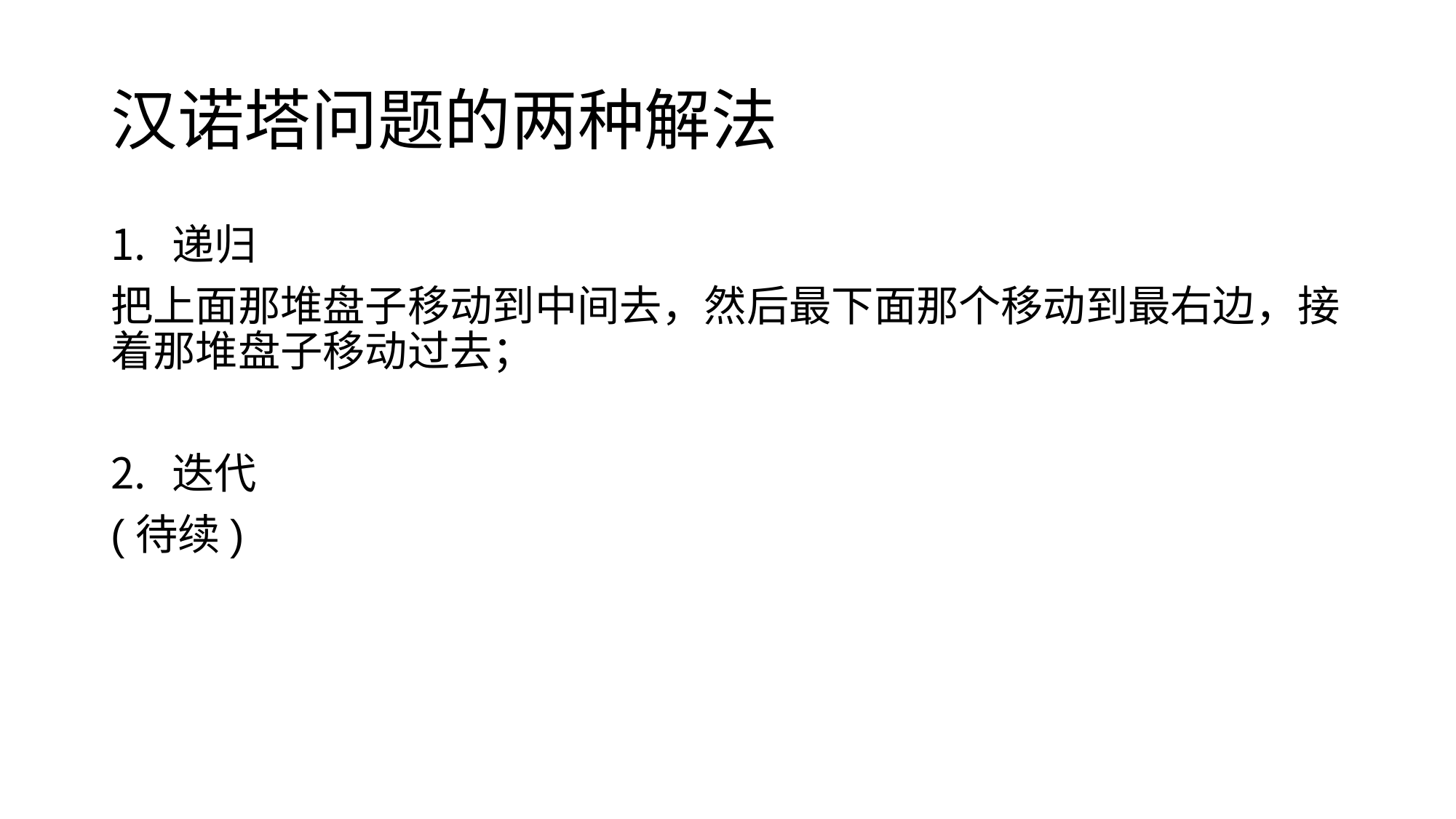

# 汉诺塔问题的两种解法
递归
把上面那堆盘子移动到中间去，然后最下面那个移动到最右边，接着那堆盘子移动过去；

迭代
(待续)